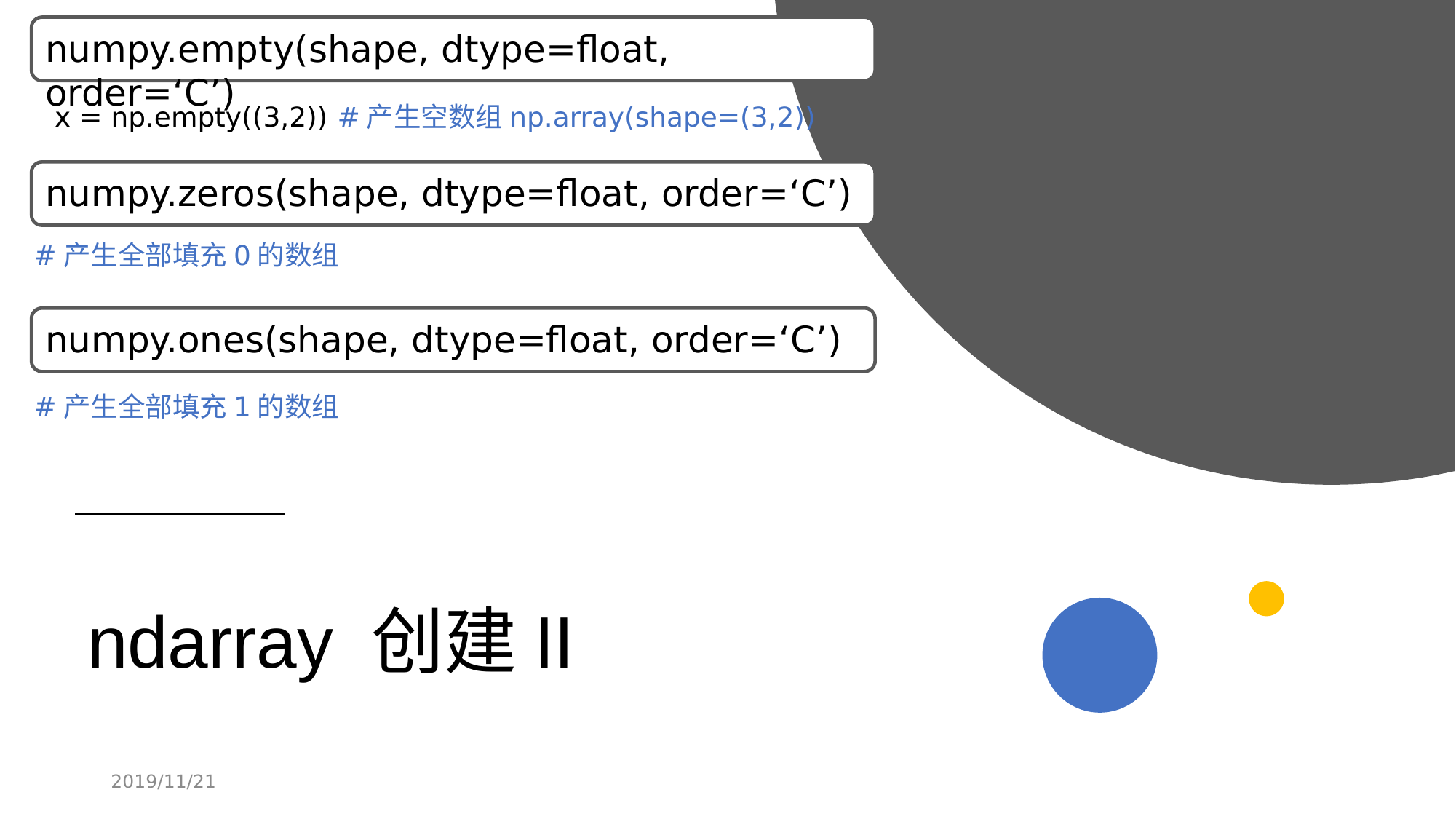

numpy.empty(shape, dtype=float, order=‘C’)

x = np.empty((3,2))
#产生空数组np.array(shape=(3,2))
numpy.zeros(shape, dtype=float, order=‘C’)

#产生全部填充0的数组
numpy.ones(shape, dtype=float, order=‘C’)

#产生全部填充1的数组
# ndarray 创建II

2019/11/21
高级算法语言和程序设计
8